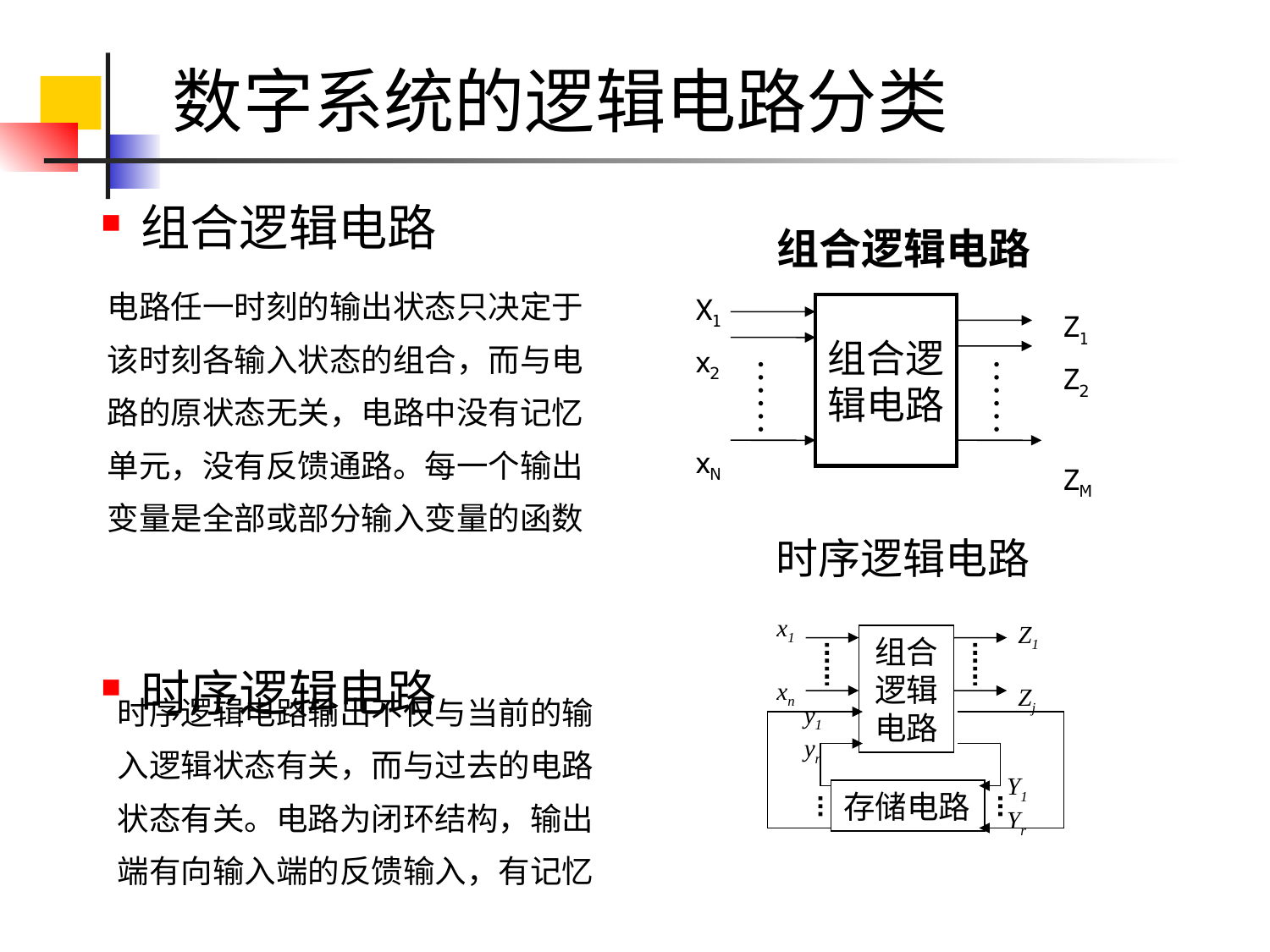

# 数字系统的逻辑电路分类
组合逻辑电路

时序逻辑电路
组合逻辑电路
电路任一时刻的输出状态只决定于该时刻各输入状态的组合，而与电路的原状态无关，电路中没有记忆单元，没有反馈通路。每一个输出变量是全部或部分输入变量的函数
X1
x2

xN
组合逻
辑电路

……

……

Z1
Z2

ZM
时序逻辑电路
x1

xn
Z1

Zj
组合逻辑电路

y1
yr

Y1
Yr
存储电路

时序逻辑电路输出不仅与当前的输入逻辑状态有关，而与过去的电路状态有关。电路为闭环结构，输出端有向输入端的反馈输入，有记忆